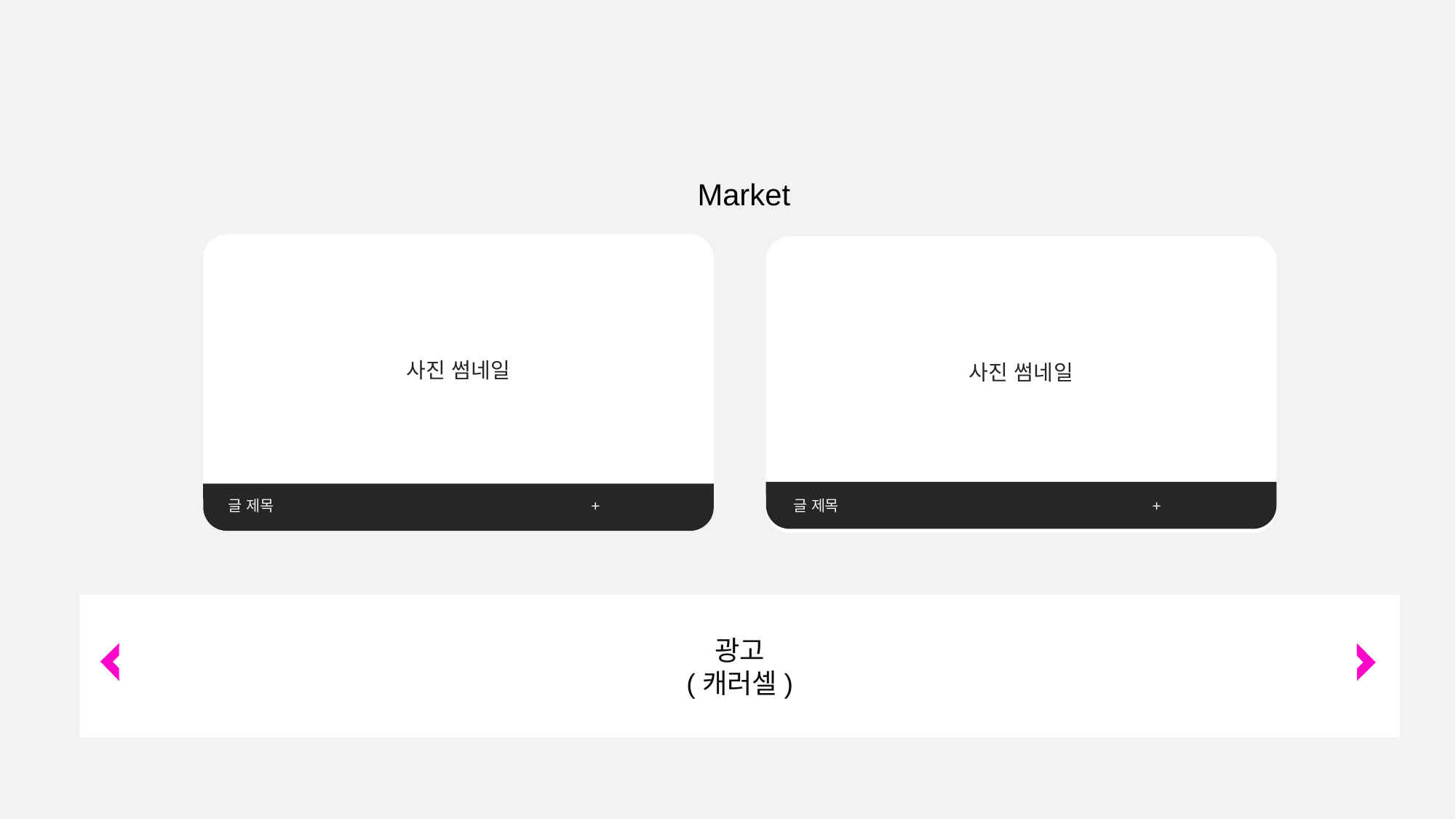

Market

사진 썸네일

글 제목                                                                           +

사진 썸네일

글 제목                                                                          +
광고
(캐러셀)